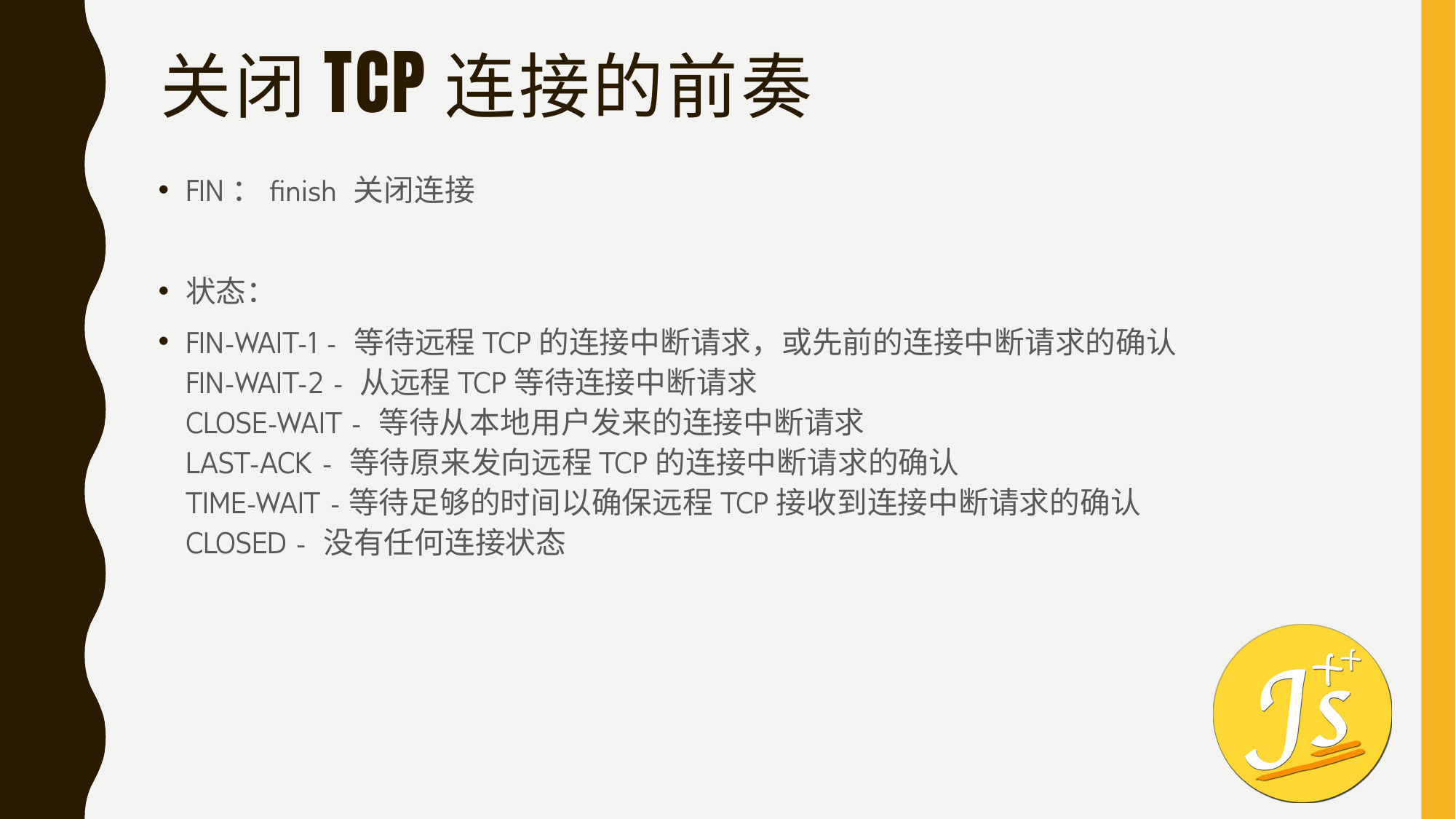

# 关闭TCP连接的前奏
FIN：finish 关闭连接

状态：
FIN-WAIT-1 - 等待远程TCP的连接中断请求，或先前的连接中断请求的确认
FIN-WAIT-2 - 从远程TCP等待连接中断请求
CLOSE-WAIT - 等待从本地用户发来的连接中断请求 
LAST-ACK - 等待原来发向远程TCP的连接中断请求的确认 
TIME-WAIT -等待足够的时间以确保远程TCP接收到连接中断请求的确认
CLOSED - 没有任何连接状态